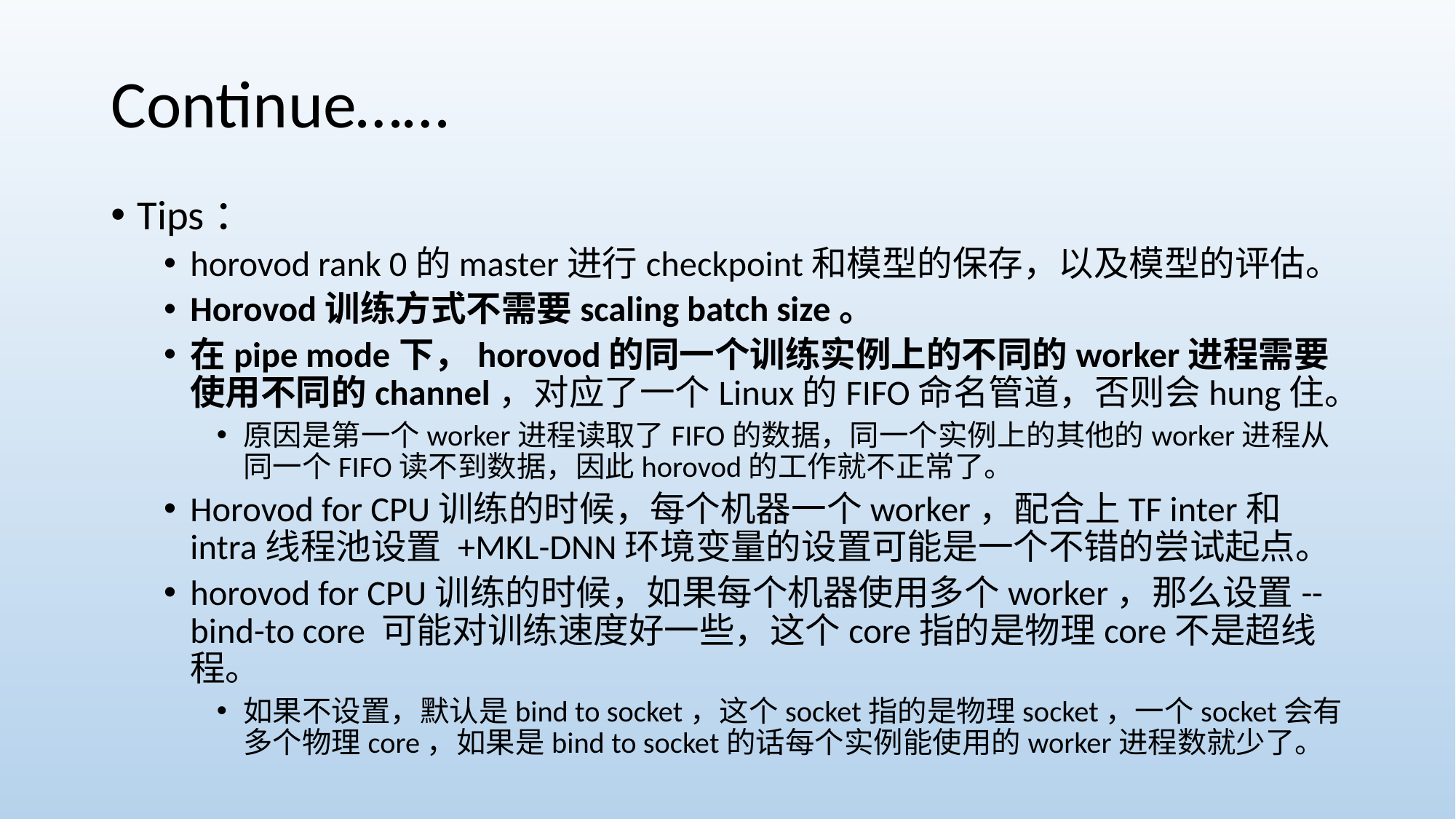

# Continue……
Tips：
horovod rank 0的master进行checkpoint和模型的保存，以及模型的评估。
Horovod训练方式不需要scaling batch size。
在pipe mode下，horovod的同一个训练实例上的不同的worker进程需要使用不同的channel，对应了一个Linux的FIFO命名管道，否则会hung住。
原因是第一个worker进程读取了FIFO的数据，同一个实例上的其他的worker进程从同一个FIFO读不到数据，因此horovod的工作就不正常了。
Horovod for CPU训练的时候，每个机器一个worker，配合上TF inter和intra线程池设置 +MKL-DNN环境变量的设置可能是一个不错的尝试起点。
horovod for CPU训练的时候，如果每个机器使用多个worker，那么设置--bind-to core 可能对训练速度好一些，这个core指的是物理core不是超线程。
如果不设置，默认是bind to socket，这个socket指的是物理socket，一个socket会有多个物理core，如果是bind to socket的话每个实例能使用的worker进程数就少了。